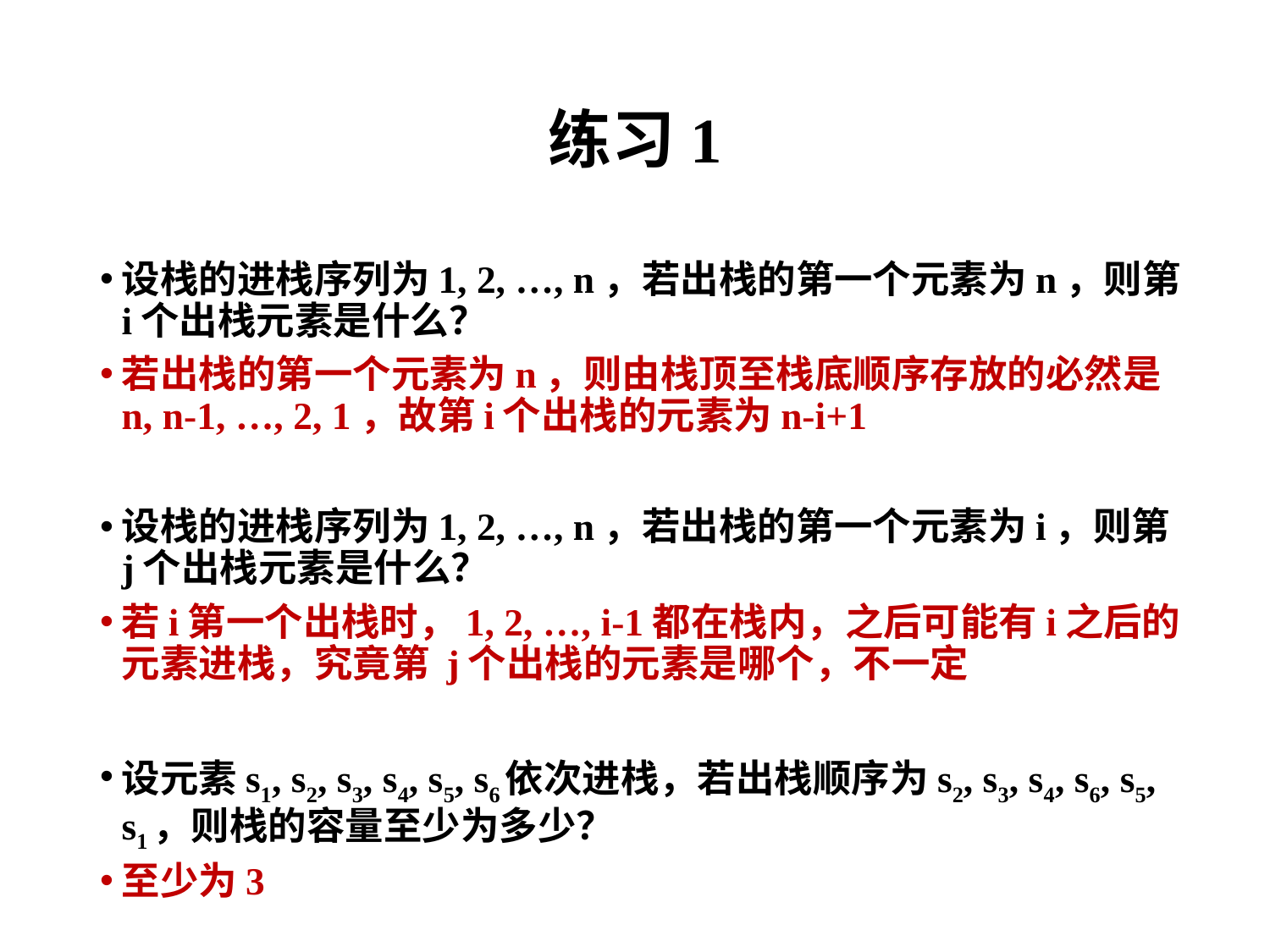

# 练习1
设栈的进栈序列为1, 2, …, n，若出栈的第一个元素为n，则第i个出栈元素是什么？
若出栈的第一个元素为n，则由栈顶至栈底顺序存放的必然是n, n-1, …, 2, 1，故第i个出栈的元素为n-i+1

设栈的进栈序列为1, 2, …, n，若出栈的第一个元素为i，则第j个出栈元素是什么？
若i第一个出栈时，1, 2, …, i-1都在栈内，之后可能有i之后的元素进栈，究竟第 j个出栈的元素是哪个，不一定

设元素s1, s2, s3, s4, s5, s6依次进栈，若出栈顺序为s2, s3, s4, s6, s5, s1，则栈的容量至少为多少？
至少为3